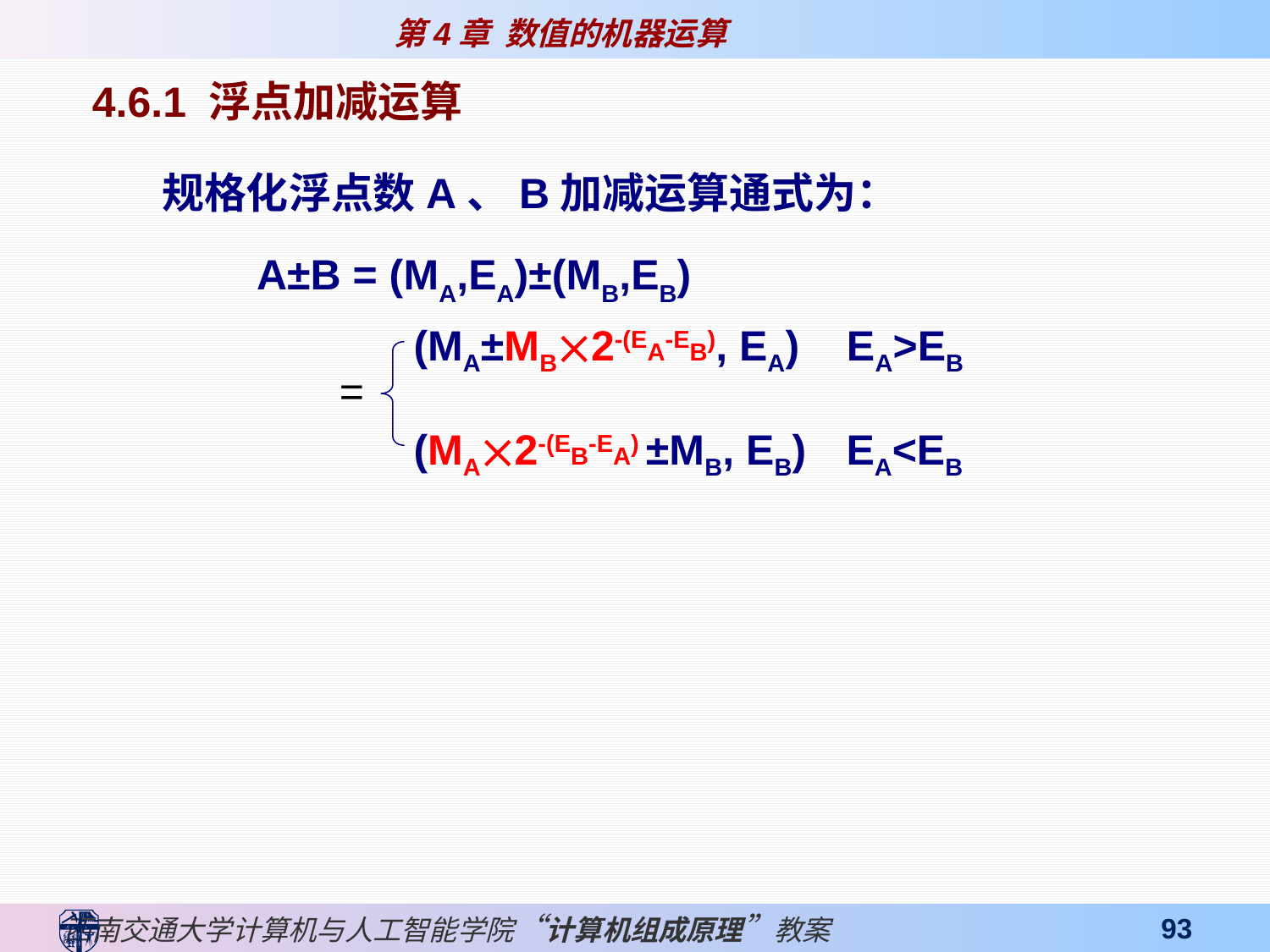

4.6.1 浮点加减运算
规格化浮点数A、B加减运算通式为：
　　A±B = (MA,EA)±(MB,EB)
(MA±MB×2-(EA-EB), EA)    EA>EB

(MA×2-(EB-EA) ±MB, EB)    EA<EB

=